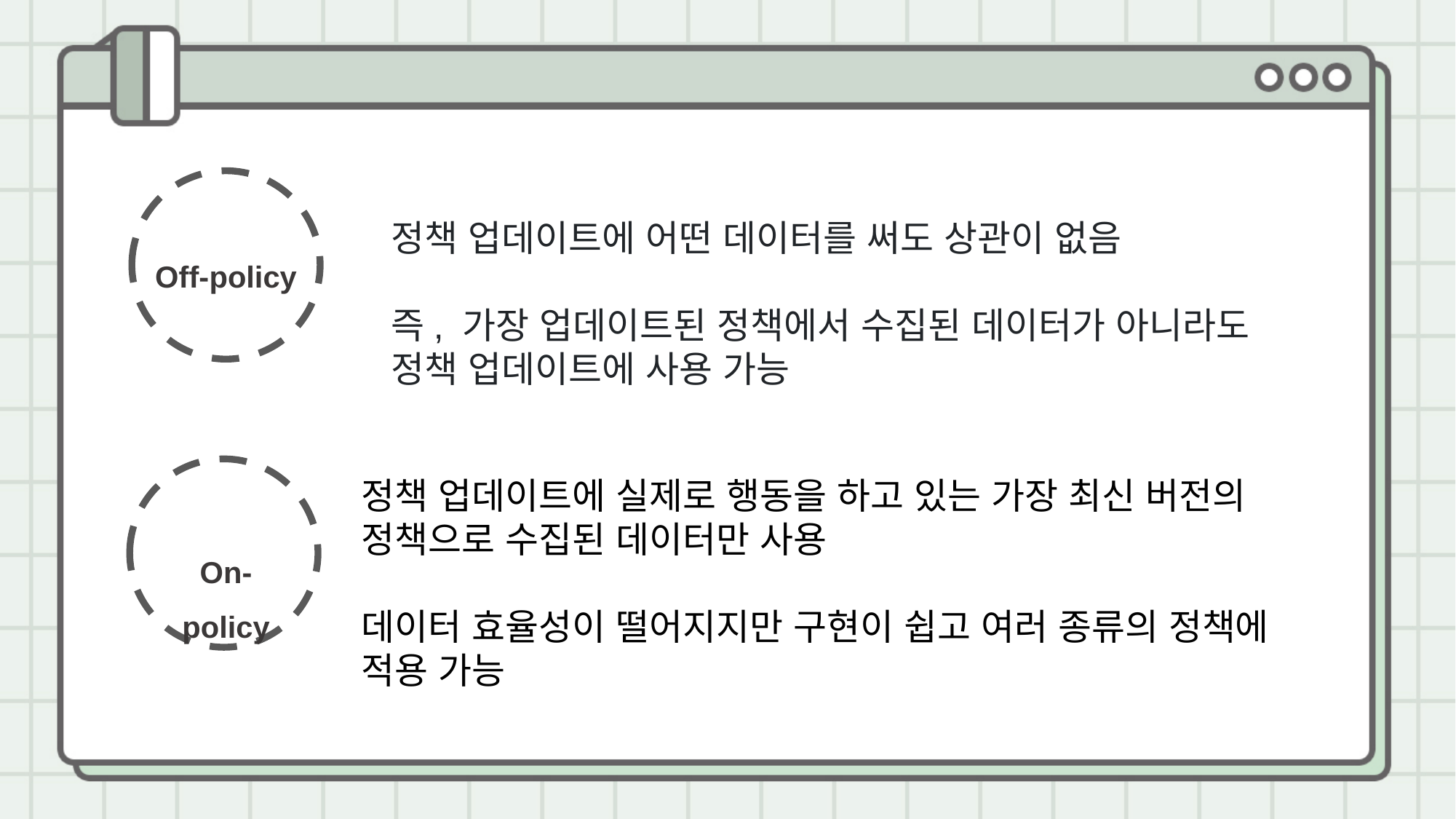

정책 업데이트에 어떤 데이터를 써도 상관이 없음

즉, 가장 업데이트된 정책에서 수집된 데이터가 아니라도 정책 업데이트에 사용 가능
Off-policy

정책 업데이트에 실제로 행동을 하고 있는 가장 최신 버전의 정책으로 수집된 데이터만 사용

데이터 효율성이 떨어지지만 구현이 쉽고 여러 종류의 정책에 적용 가능
On-policy